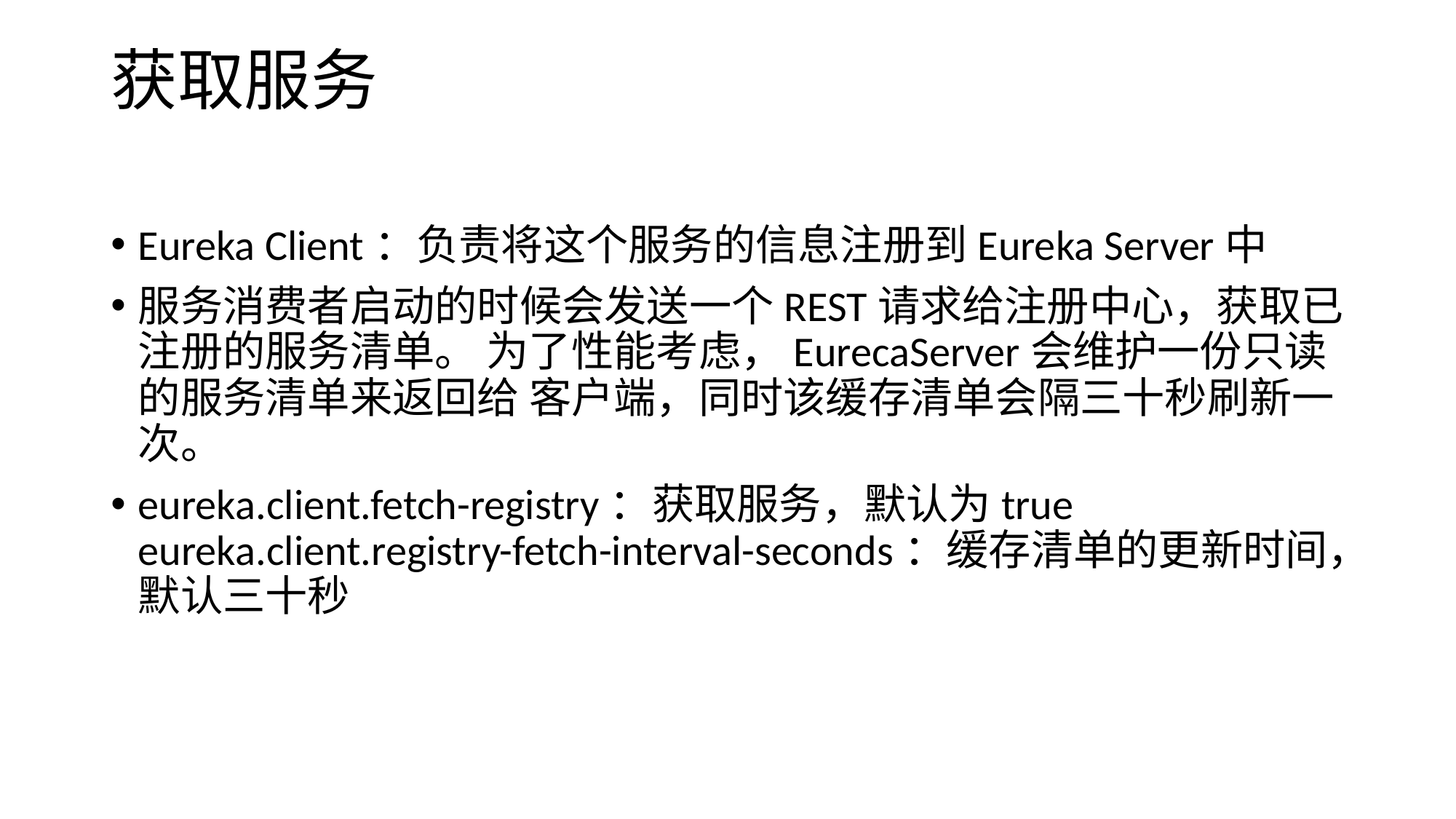

# 获取服务
Eureka Client：负责将这个服务的信息注册到Eureka Server中
服务消费者启动的时候会发送一个REST请求给注册中心，获取已注册的服务清单。 为了性能考虑，EurecaServer会维护一份只读的服务清单来返回给 客户端，同时该缓存清单会隔三十秒刷新一次。
eureka.client.fetch-registry：获取服务，默认为true eureka.client.registry-fetch-interval-seconds：缓存清单的更新时间，默认三十秒